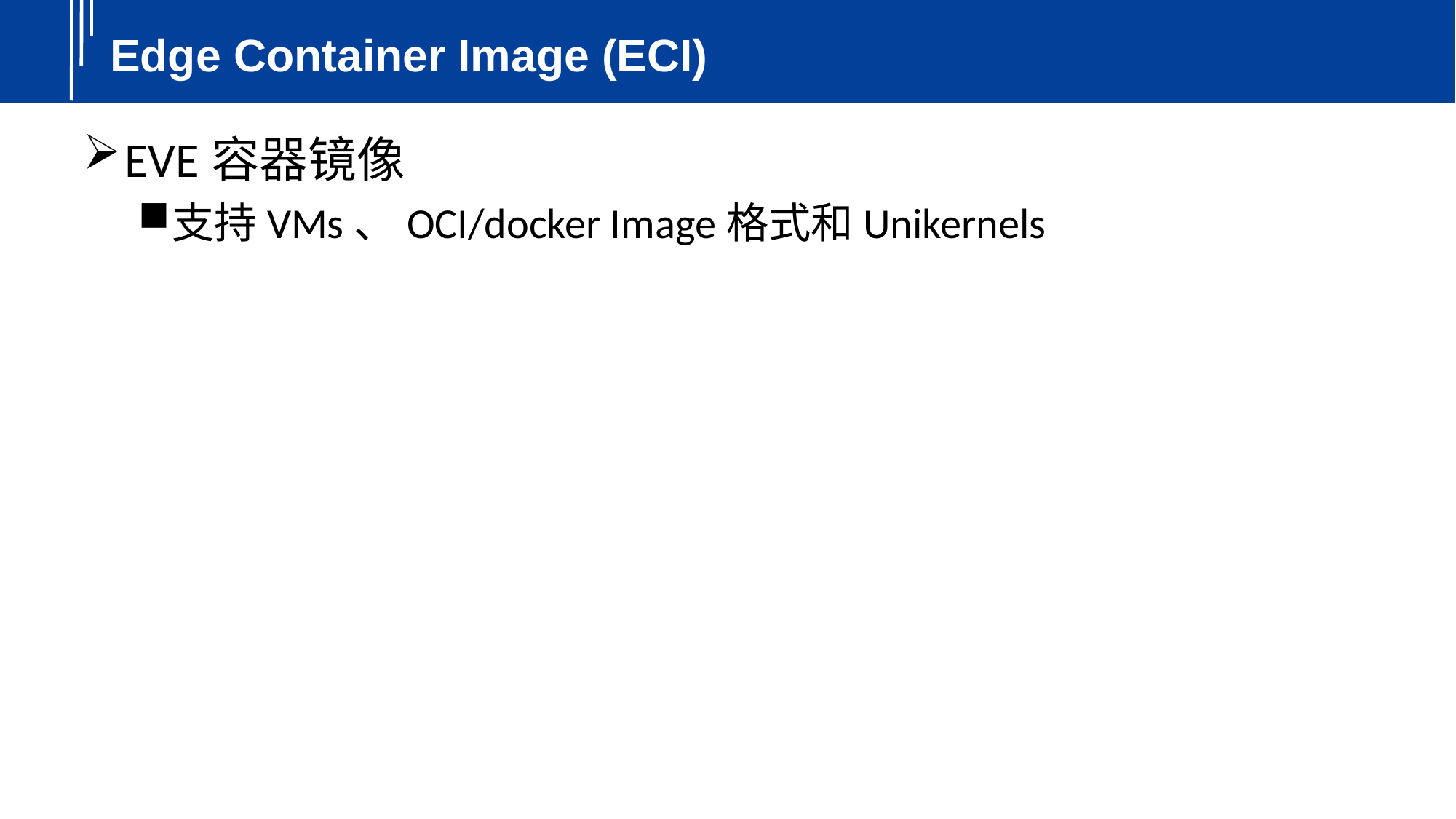

# Edge Container Image (ECI)
EVE容器镜像
支持VMs、OCI/docker Image格式和Unikernels